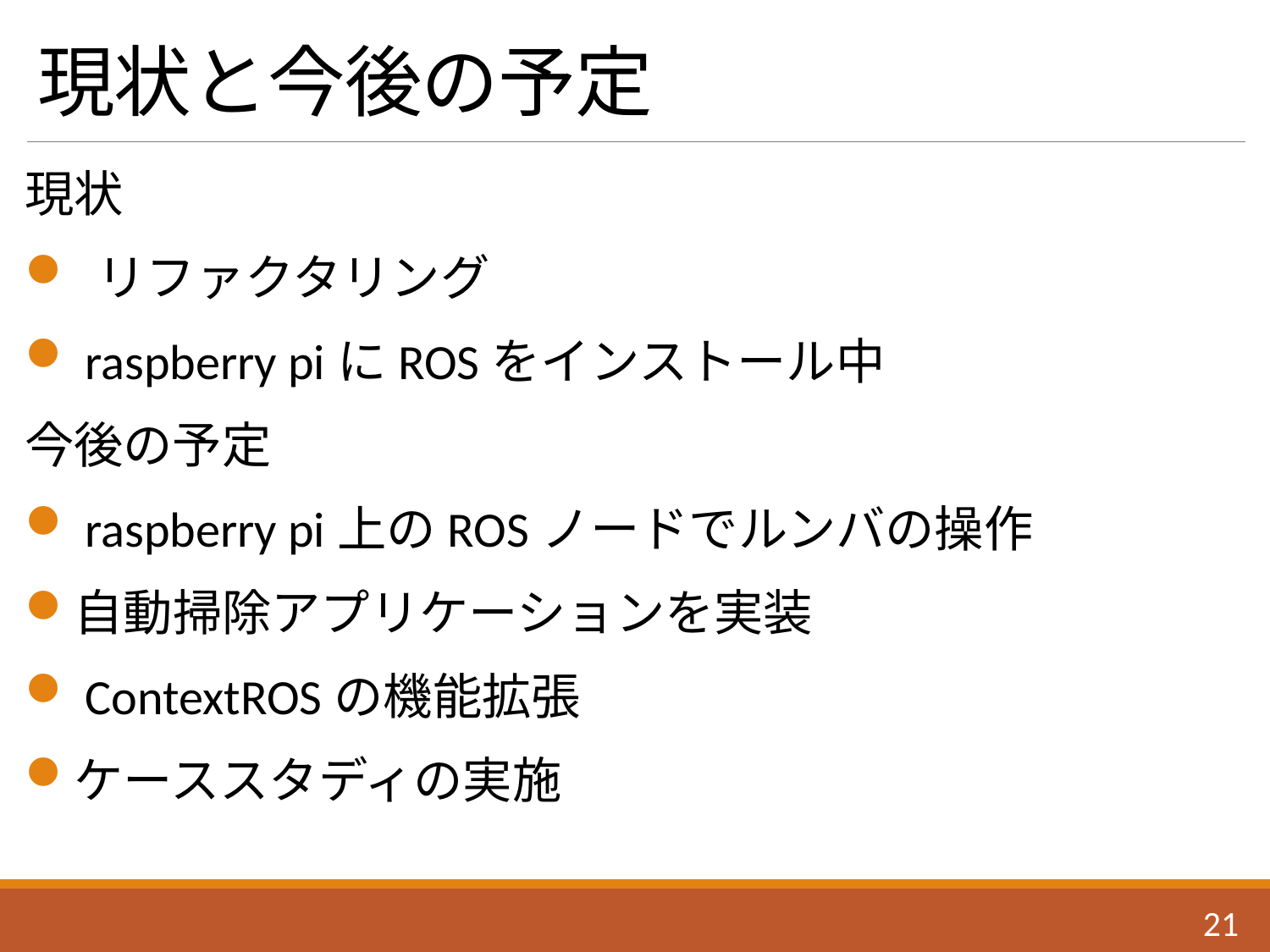

# 現状と今後の予定
現状
 リファクタリング
 raspberry piにROSをインストール中
今後の予定
 raspberry pi上のROSノードでルンバの操作
自動掃除アプリケーションを実装
 ContextROSの機能拡張
ケーススタディの実施
21